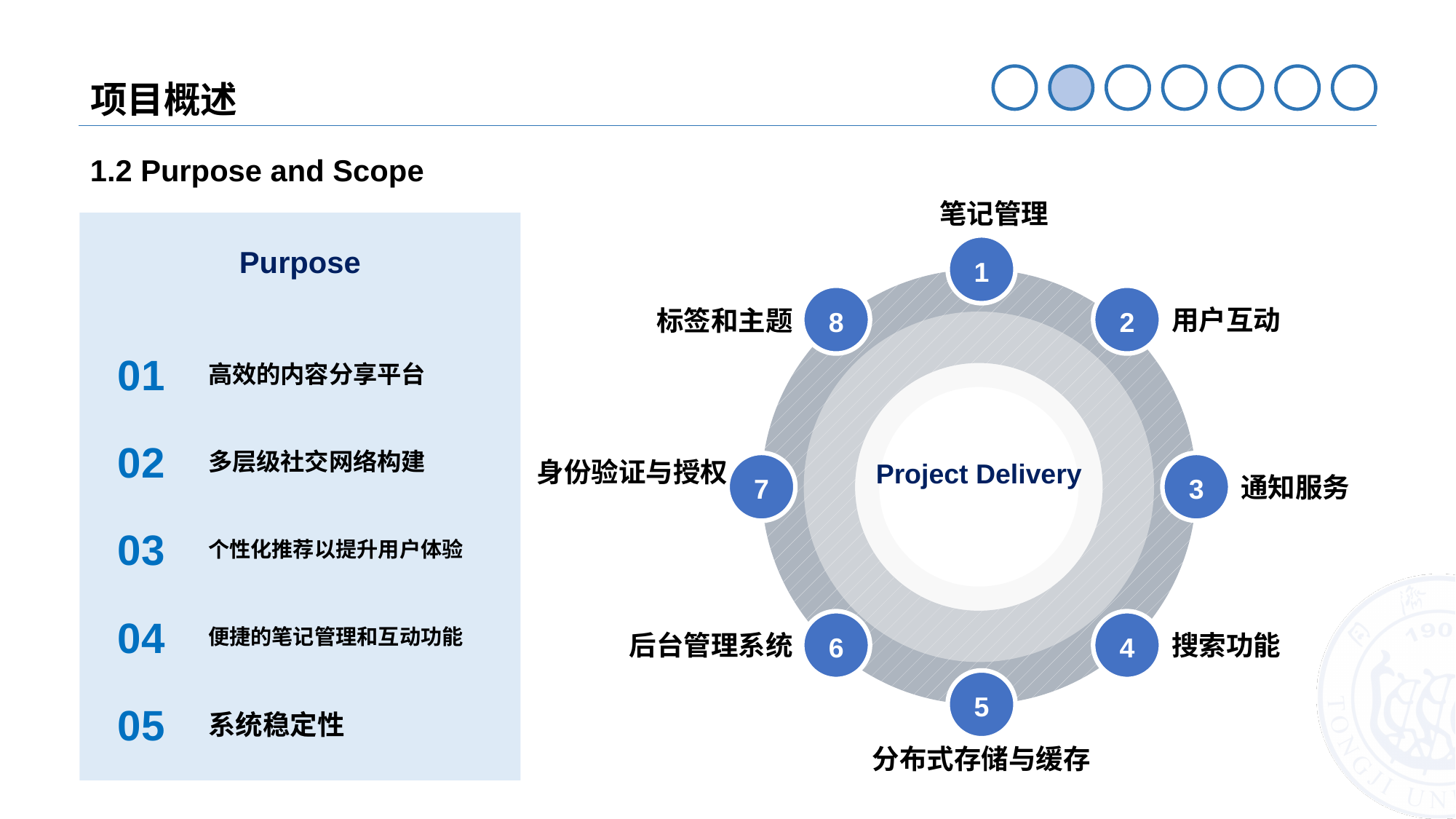

项目概述

1.2 Purpose and Scope
笔记管理
1

8
2

7
3
6
4
5
用户互动
标签和主题
Project Delivery
身份验证与授权
通知服务
搜索功能
后台管理系统
分布式存储与缓存

Purpose
01
高效的内容分享平台
02
多层级社交网络构建
03
个性化推荐以提升用户体验
04
便捷的笔记管理和互动功能
05
系统稳定性